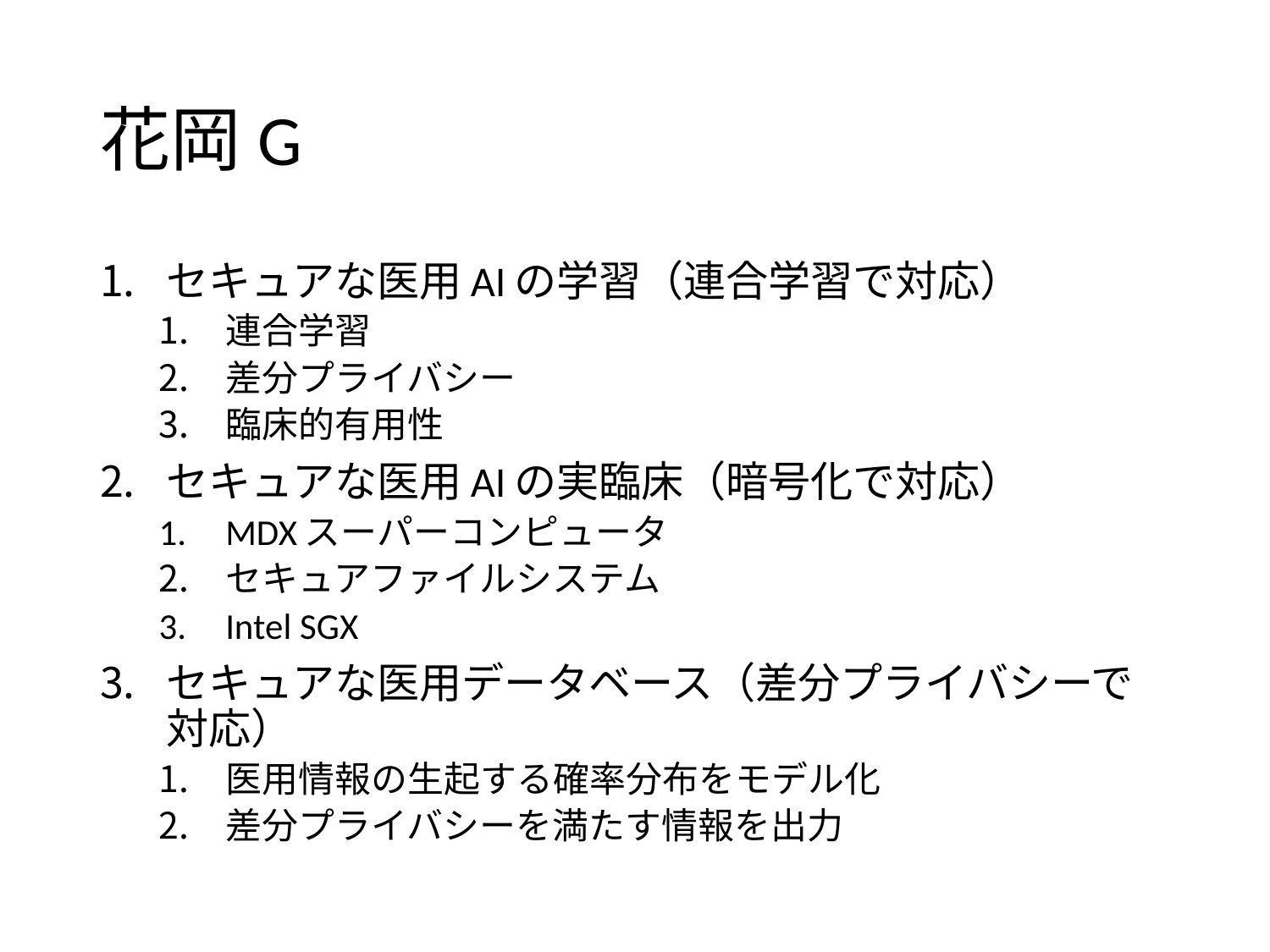

# 花岡G
セキュアな医用AIの学習（連合学習で対応）
連合学習
差分プライバシー
臨床的有用性
セキュアな医用AIの実臨床（暗号化で対応）
MDXスーパーコンピュータ
セキュアファイルシステム
Intel SGX
セキュアな医用データベース（差分プライバシーで対応）
医用情報の生起する確率分布をモデル化
差分プライバシーを満たす情報を出力